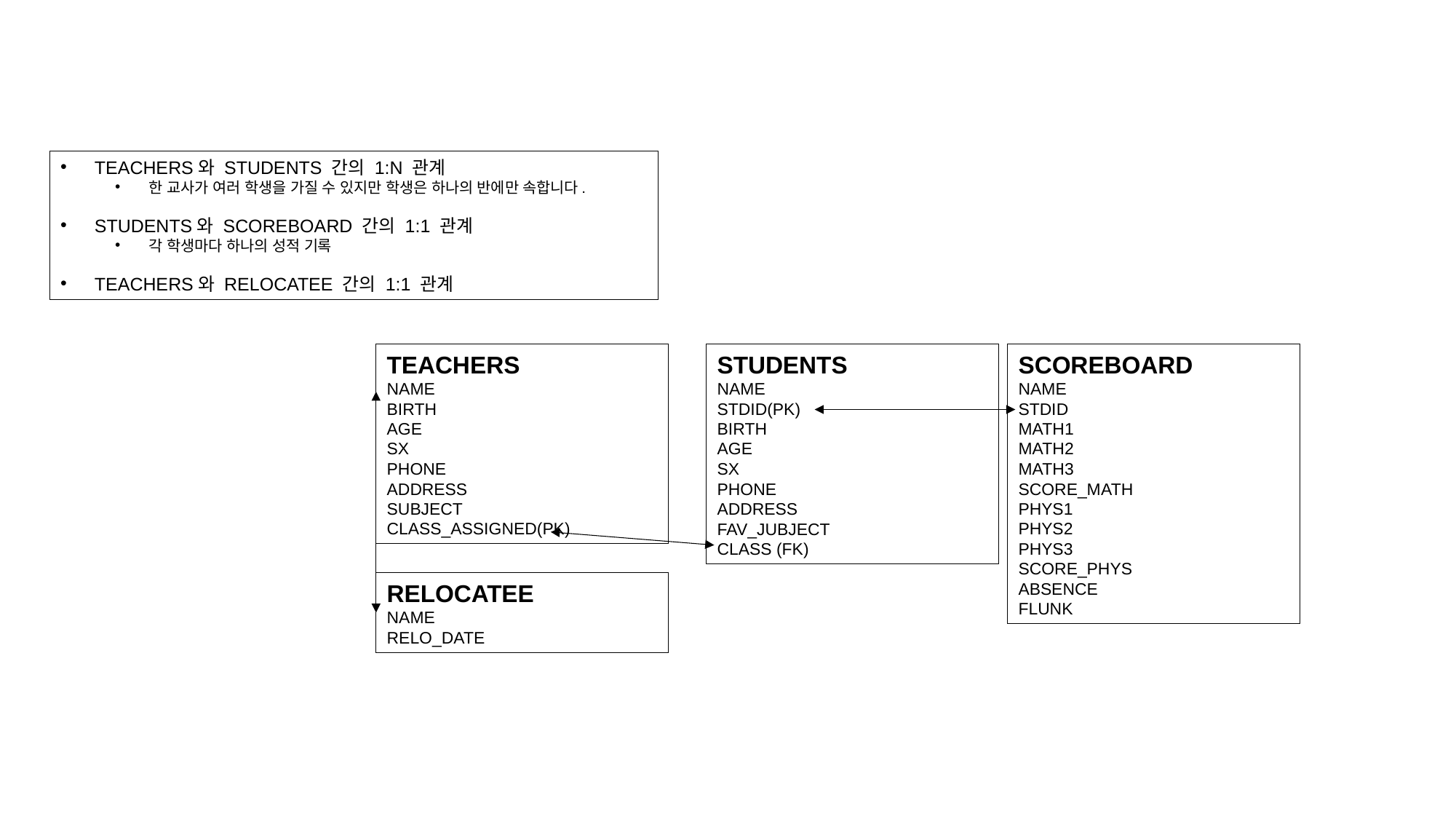

TEACHERS와 STUDENTS 간의 1:N 관계
한 교사가 여러 학생을 가질 수 있지만 학생은 하나의 반에만 속합니다.

STUDENTS와 SCOREBOARD 간의 1:1 관계
각 학생마다 하나의 성적 기록

TEACHERS와 RELOCATEE 간의 1:1 관계
TEACHERS
NAME
BIRTH
AGE
SX
PHONE
ADDRESS
SUBJECT
CLASS_ASSIGNED(PK)
STUDENTS
NAME
STDID(PK)
BIRTH
AGE
SX
PHONE
ADDRESS
FAV_JUBJECT
CLASS (FK)
SCOREBOARD
NAME
STDID
MATH1
MATH2
MATH3
SCORE_MATH
PHYS1
PHYS2
PHYS3
SCORE_PHYS
ABSENCE
FLUNK
RELOCATEE
NAME
RELO_DATE